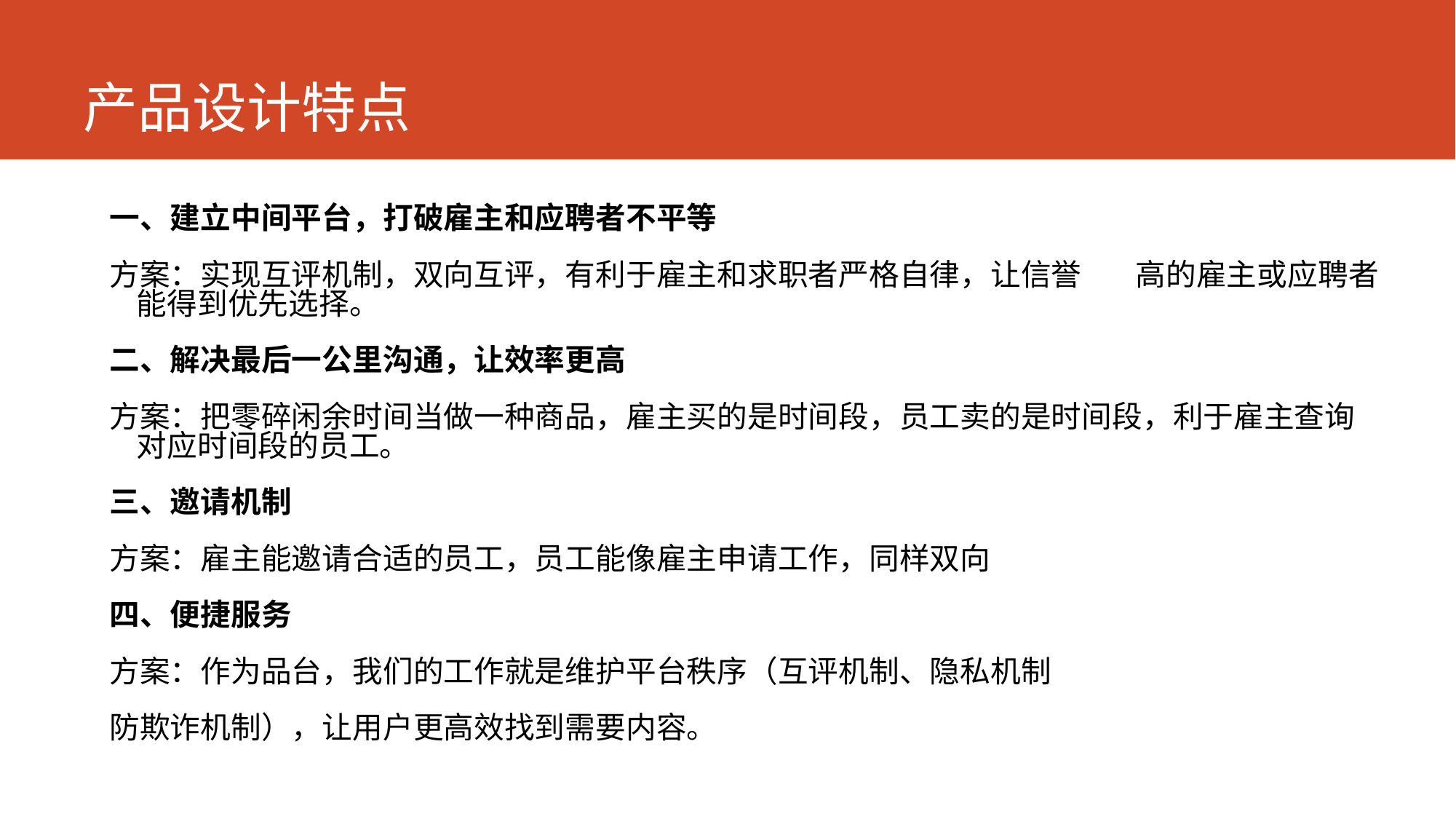

# 产品设计特点
一、建立中间平台，打破雇主和应聘者不平等
方案：实现互评机制，双向互评，有利于雇主和求职者严格自律，让信誉        高的雇主或应聘者能得到优先选择。
二、解决最后一公里沟通，让效率更高
方案：把零碎闲余时间当做一种商品，雇主买的是时间段，员工卖的是时间段，利于雇主查询对应时间段的员工。
三、邀请机制
方案：雇主能邀请合适的员工，员工能像雇主申请工作，同样双向
四、便捷服务
方案：作为品台，我们的工作就是维护平台秩序（互评机制、隐私机制
防欺诈机制），让用户更高效找到需要内容。